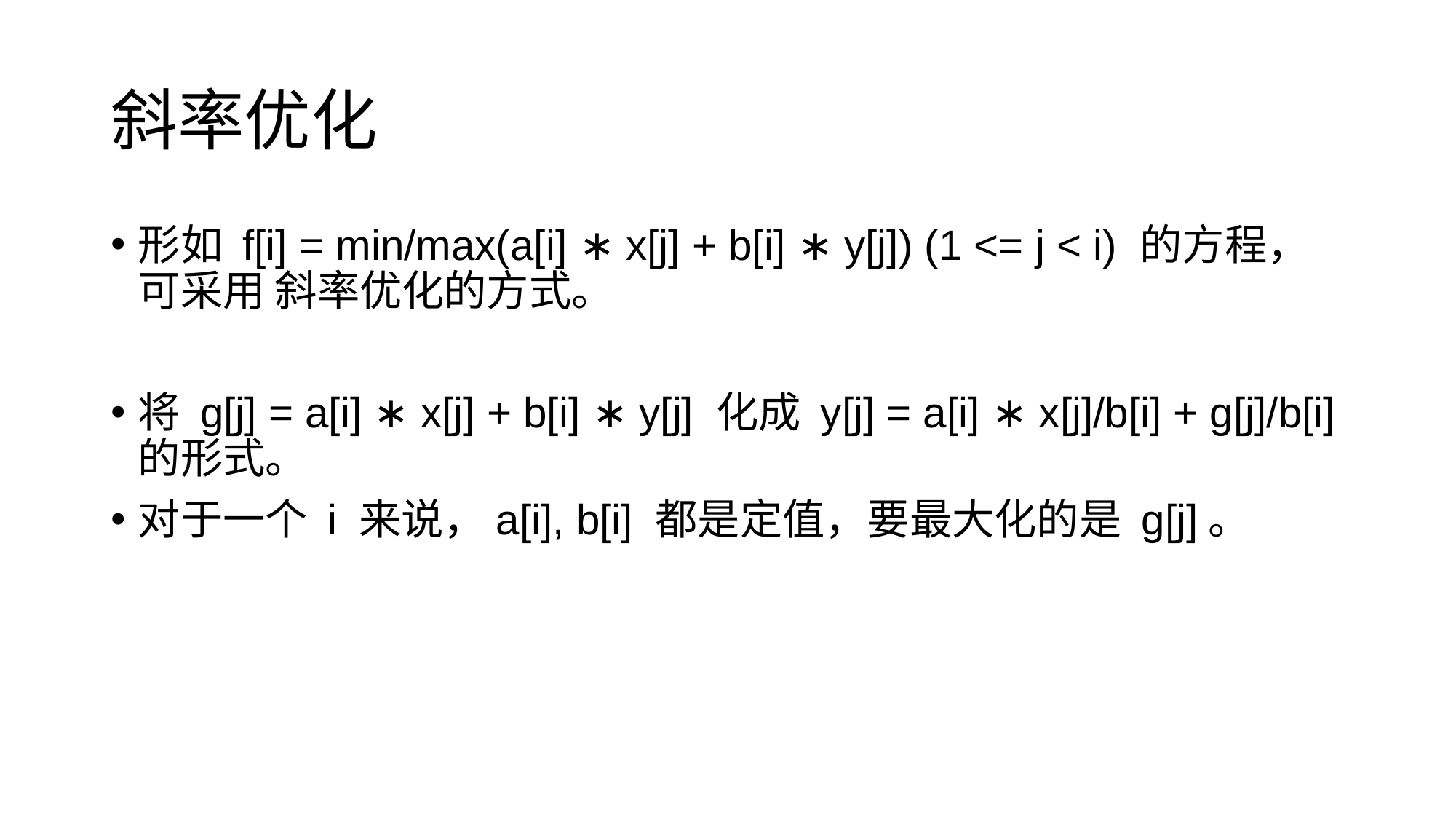

# 斜率优化
形如 f[i] = min/max(a[i] ∗ x[j] + b[i] ∗ y[j]) (1 <= j < i) 的方程，可采用 斜率优化的方式。

将 g[j] = a[i] ∗ x[j] + b[i] ∗ y[j] 化成 y[j] = a[i] ∗ x[j]/b[i] + g[j]/b[i] 的形式。
对于一个 i 来说，a[i], b[i] 都是定值，要最大化的是 g[j]。